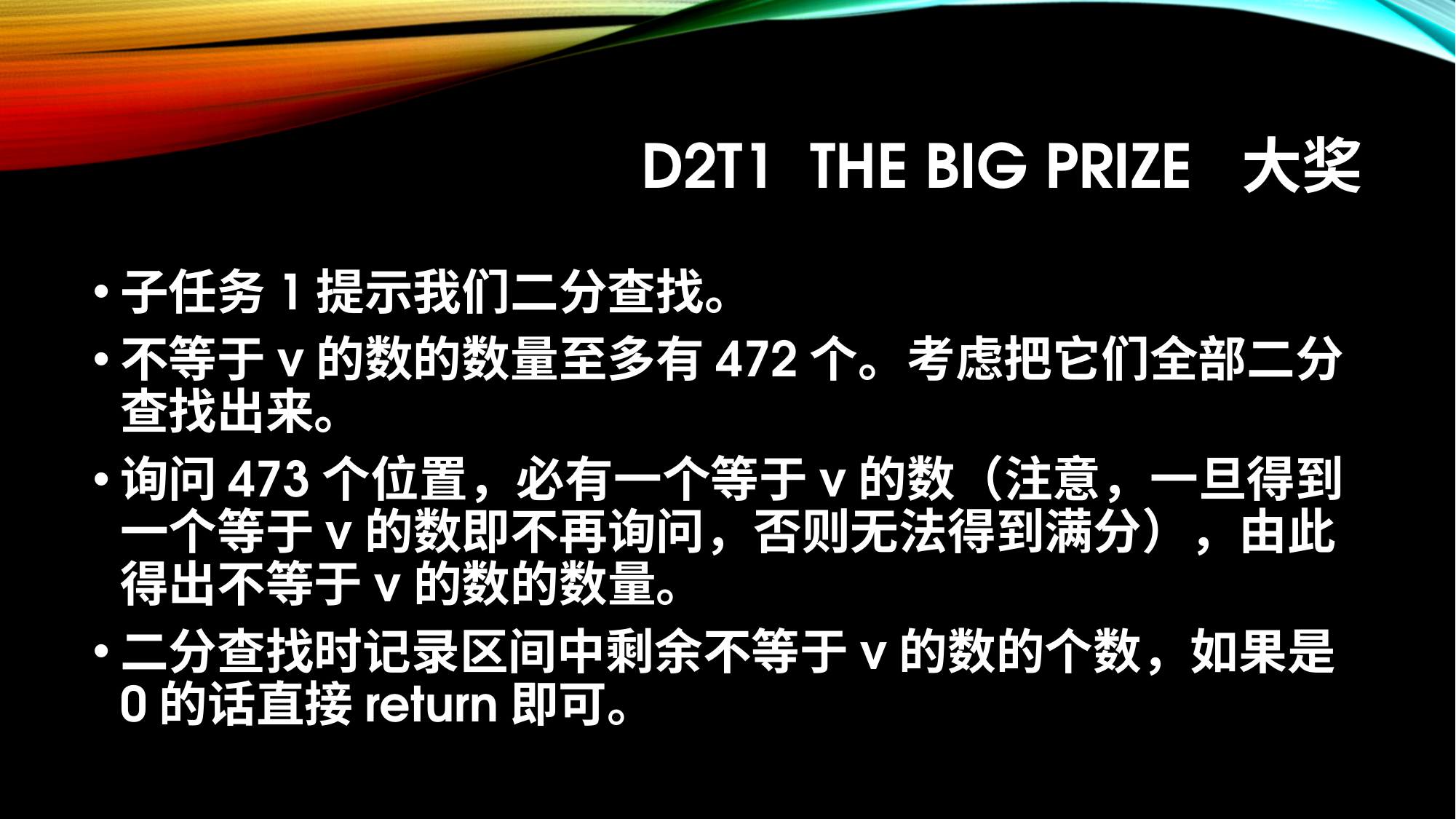

# D2T1  The Big Prize  大奖
子任务1提示我们二分查找。
不等于v的数的数量至多有472个。考虑把它们全部二分查找出来。
询问473个位置，必有一个等于v的数（注意，一旦得到一个等于v的数即不再询问，否则无法得到满分），由此得出不等于v的数的数量。
二分查找时记录区间中剩余不等于v的数的个数，如果是0的话直接return即可。